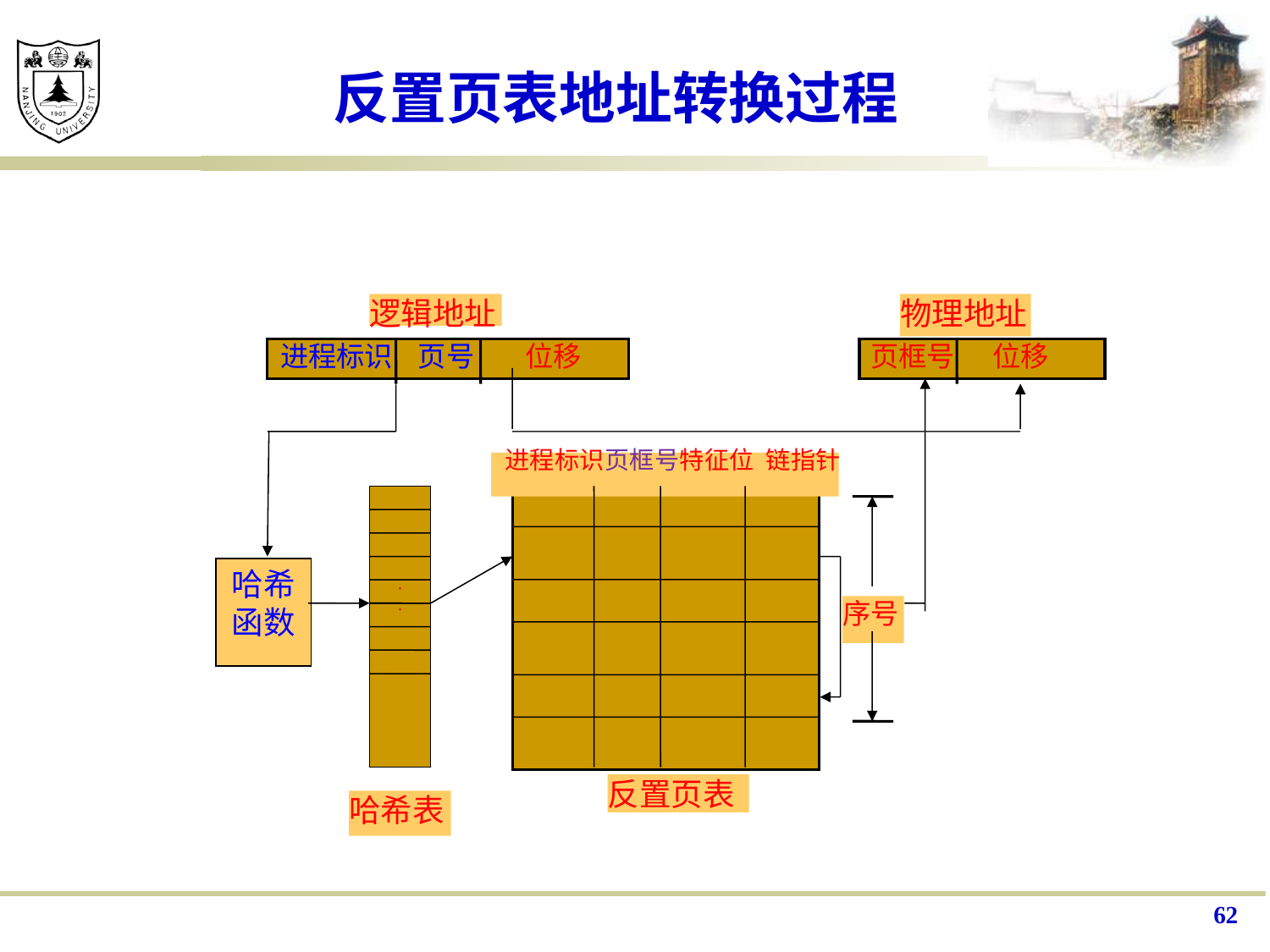

# 反置页表地址转换过程

逻辑地址
物理地址
 进程标识    页号        位移

  页框号      位移

 进程标识页框号特征位  链指针

·
·

哈希
函数

序号

反置页表
哈希表
62